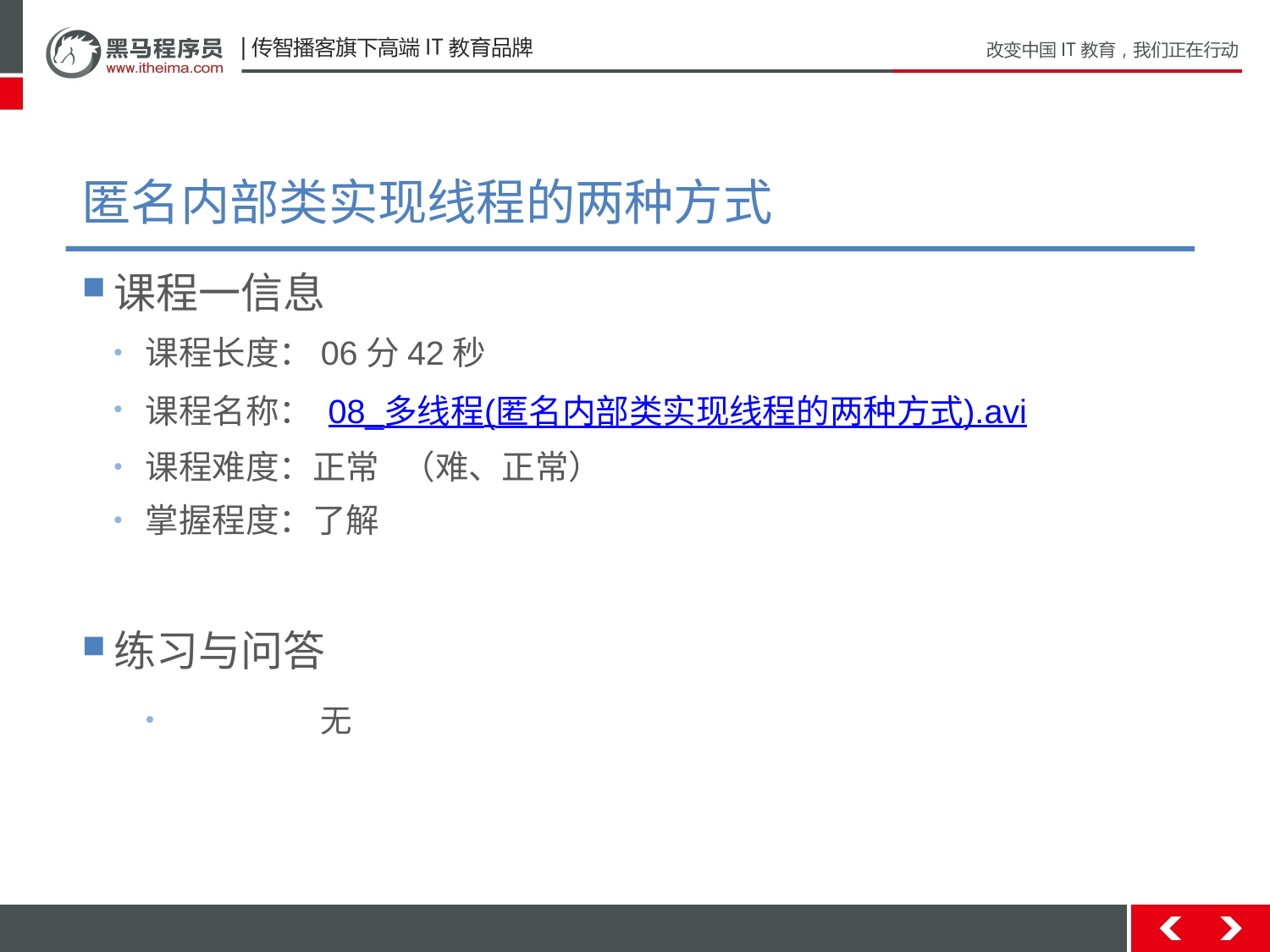

# 匿名内部类实现线程的两种方式
课程一信息
课程长度：06分42秒
课程名称： 08_多线程(匿名内部类实现线程的两种方式).avi
课程难度：正常   （难、正常）
掌握程度：了解

练习与问答
	无